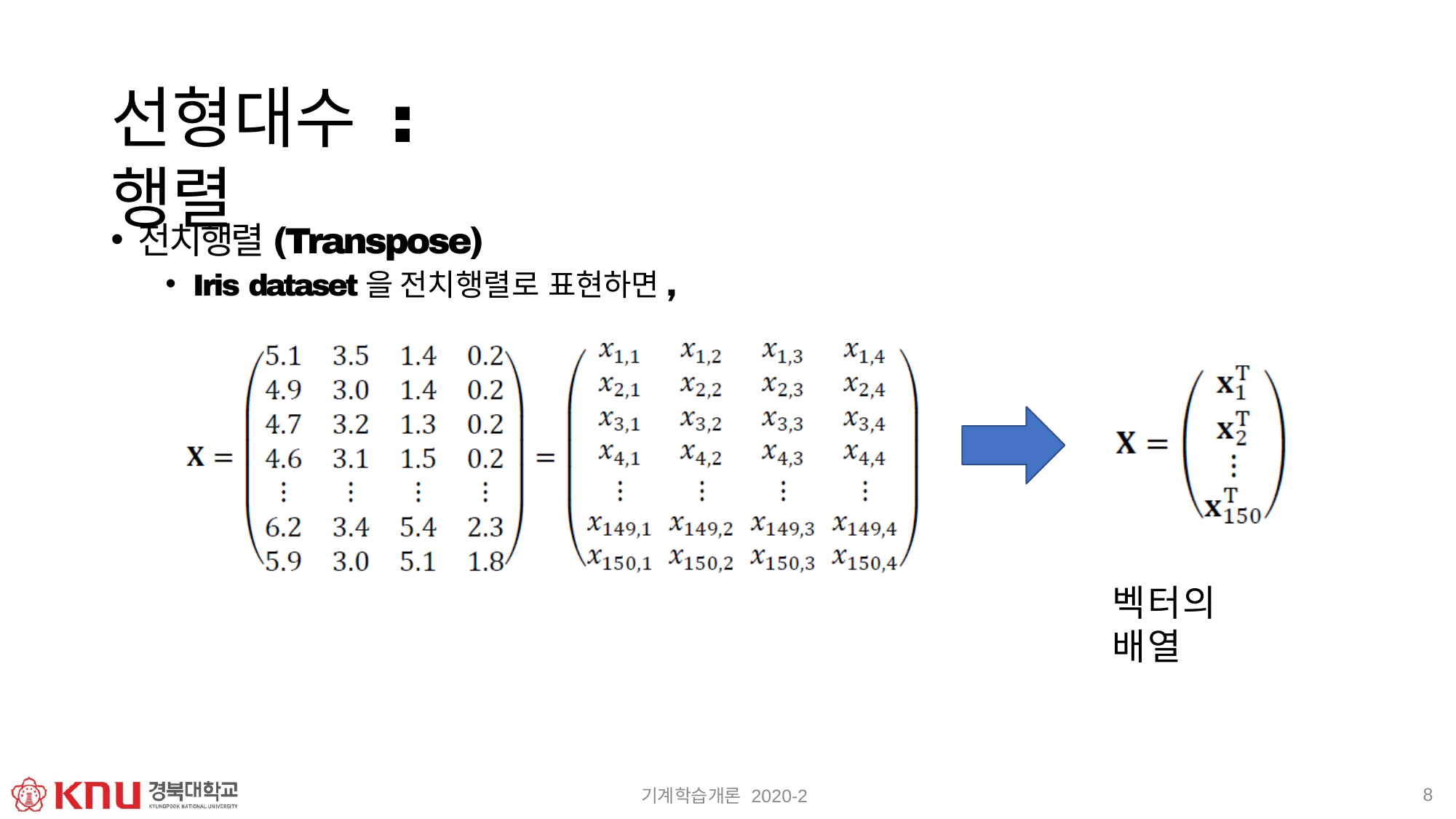

# 선형대수 : 행렬
전치행렬(Transpose)
Iris dataset을 전치행렬로 표현하면,

벡터의 배열
8
기계학습개론 2020-2